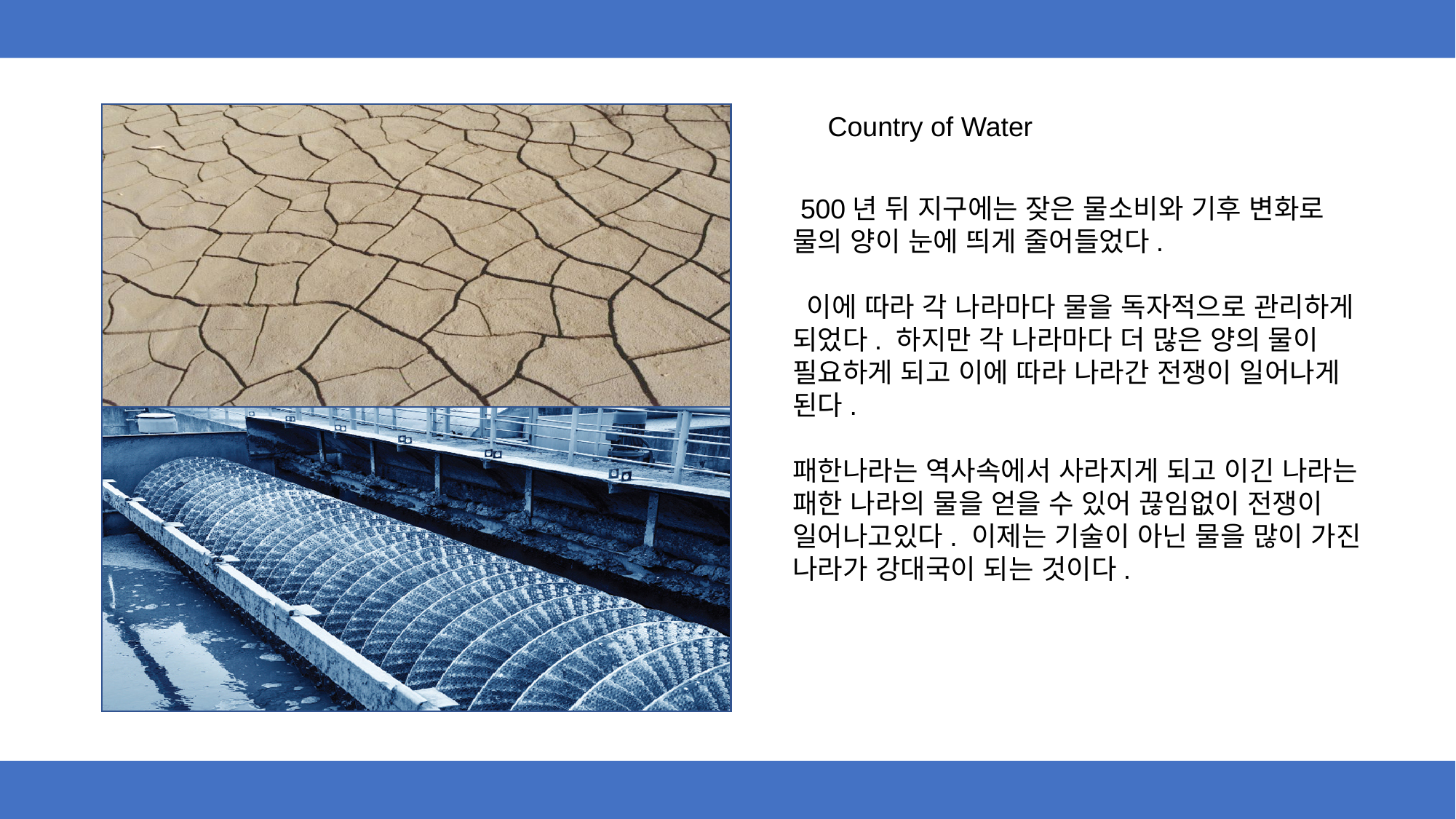

Country of Water
 500년 뒤 지구에는 잦은 물소비와 기후 변화로
물의 양이 눈에 띄게 줄어들었다.

 이에 따라 각 나라마다 물을 독자적으로 관리하게 되었다. 하지만 각 나라마다 더 많은 양의 물이 필요하게 되고 이에 따라 나라간 전쟁이 일어나게 된다.

패한나라는 역사속에서 사라지게 되고 이긴 나라는 패한 나라의 물을 얻을 수 있어 끊임없이 전쟁이 일어나고있다. 이제는 기술이 아닌 물을 많이 가진 나라가 강대국이 되는 것이다.